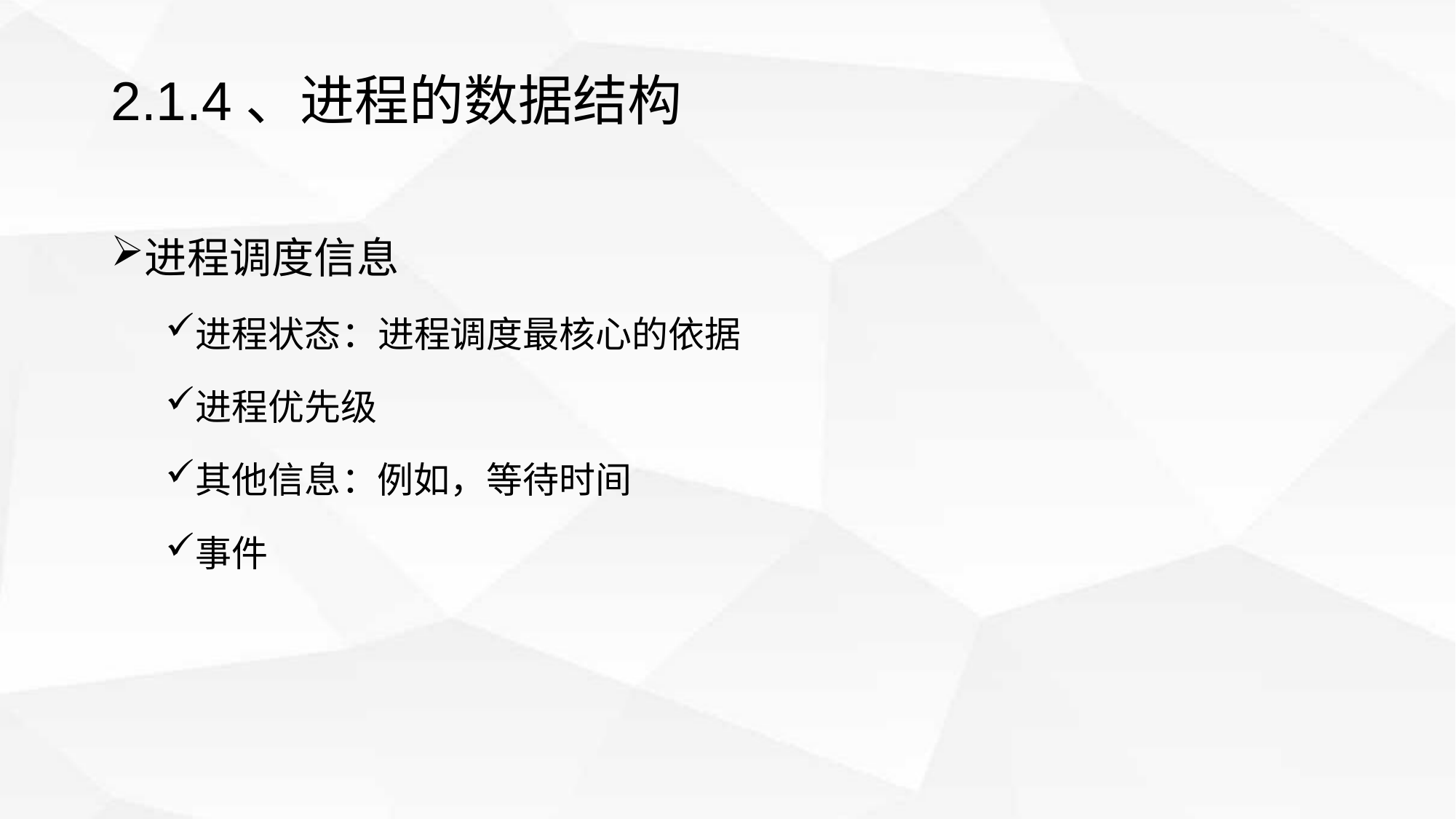

# 2.1.4、进程的数据结构
进程调度信息
进程状态：进程调度最核心的依据
进程优先级
其他信息：例如，等待时间
事件